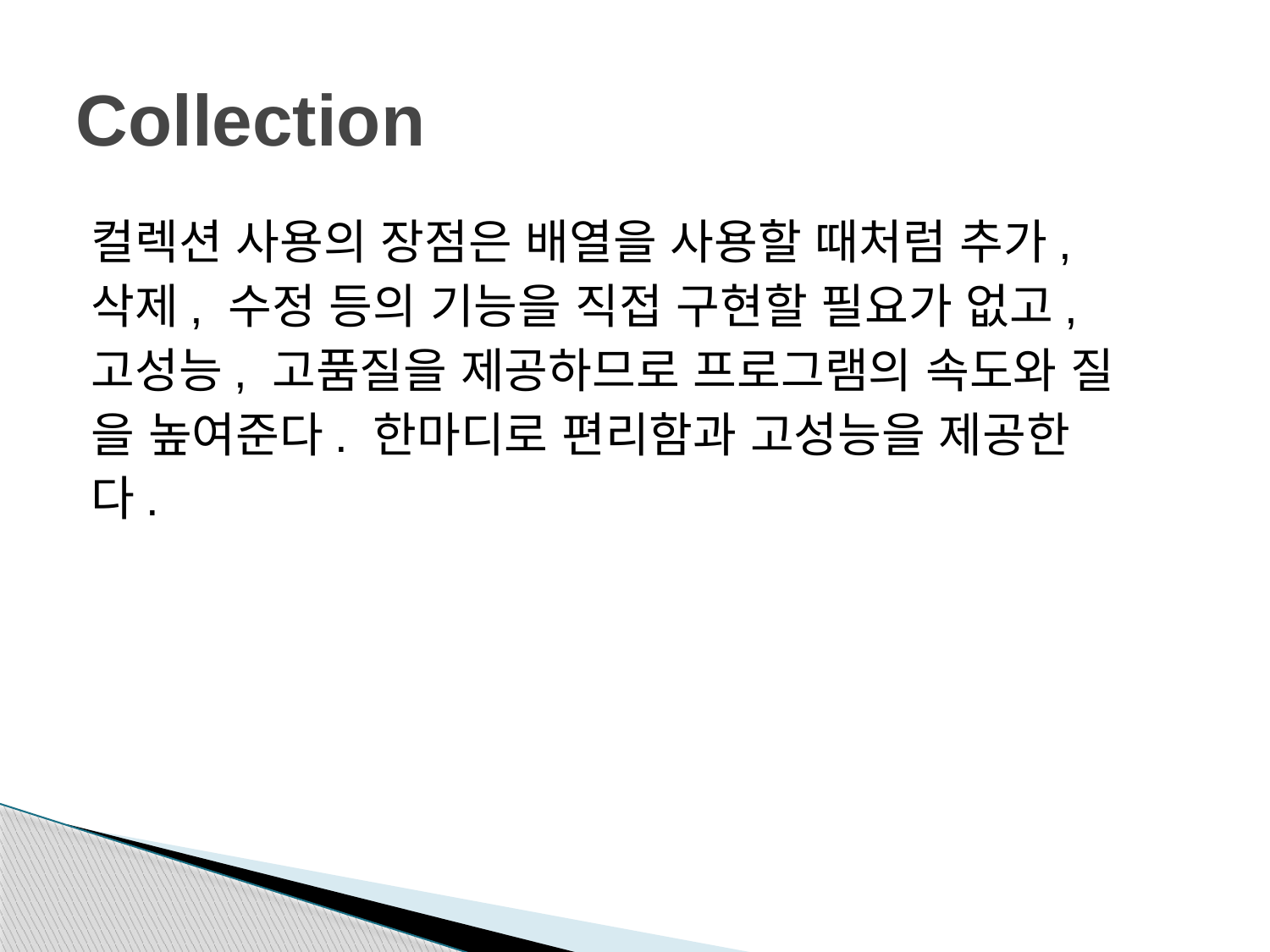

# Collection
컬렉션 사용의 장점은 배열을 사용할 때처럼 추가,
삭제, 수정 등의 기능을 직접 구현할 필요가 없고,
고성능, 고품질을 제공하므로 프로그램의 속도와 질
을 높여준다. 한마디로 편리함과 고성능을 제공한
다.